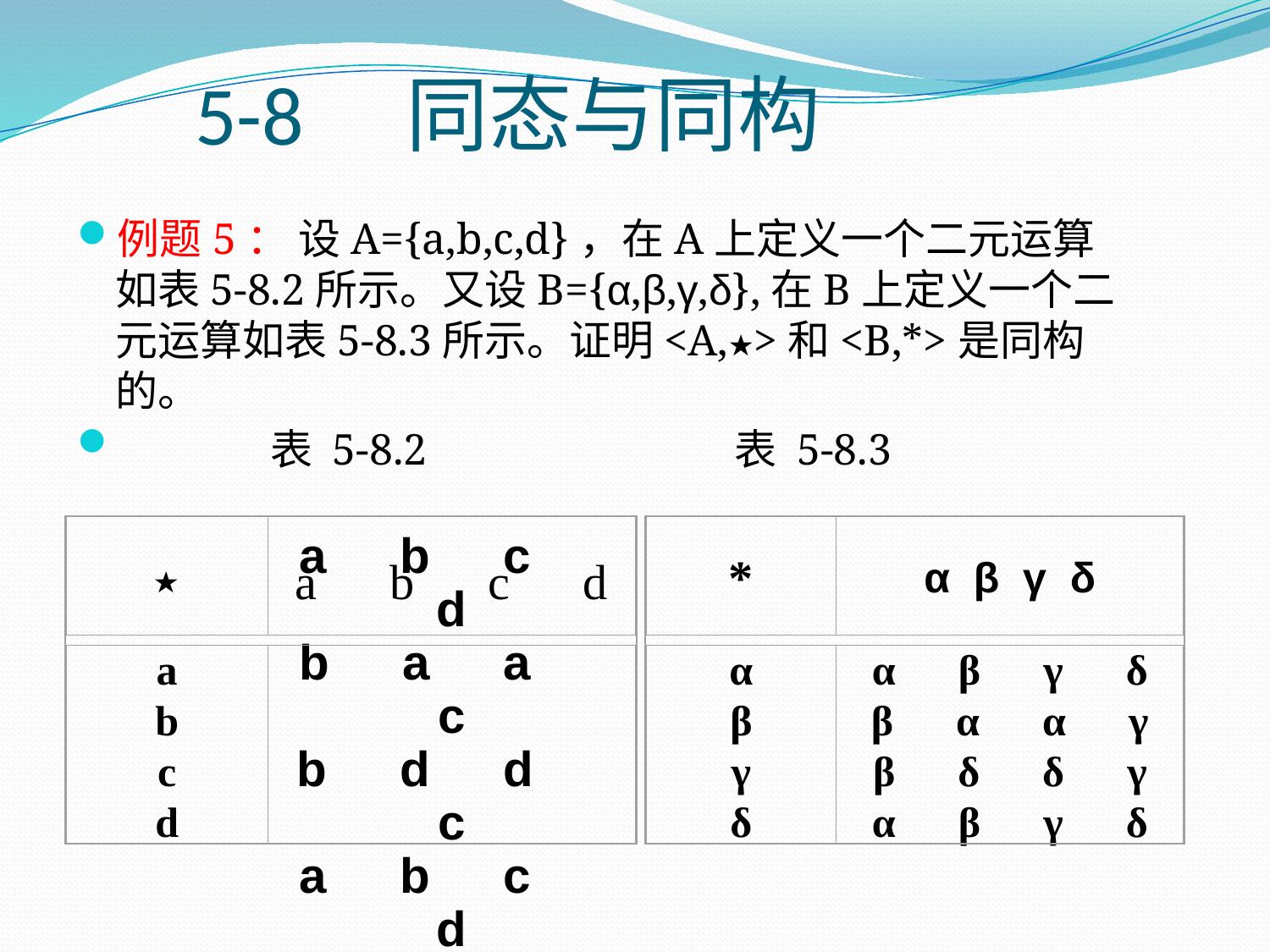

# 5-8　同态与同构
例题5： 设A={a,b,c,d}，在A上定义一个二元运算如表5-8.2所示。又设B={α,β,γ,δ},在B上定义一个二元运算如表5-8.3所示。证明<A,★>和<B,*>是同构的。
               表 5-8.2                           表 5-8.3

★

a　b　c　d

a
b
c
d

a　b　c　d
b　a　a　c
b　d　d　c
a　b　c　d

*

α  β  γ  δ

α
β
γ
δ

α　β　γ　δ
β　α　α　γ
β　δ　δ　γ
α　β　γ　δ